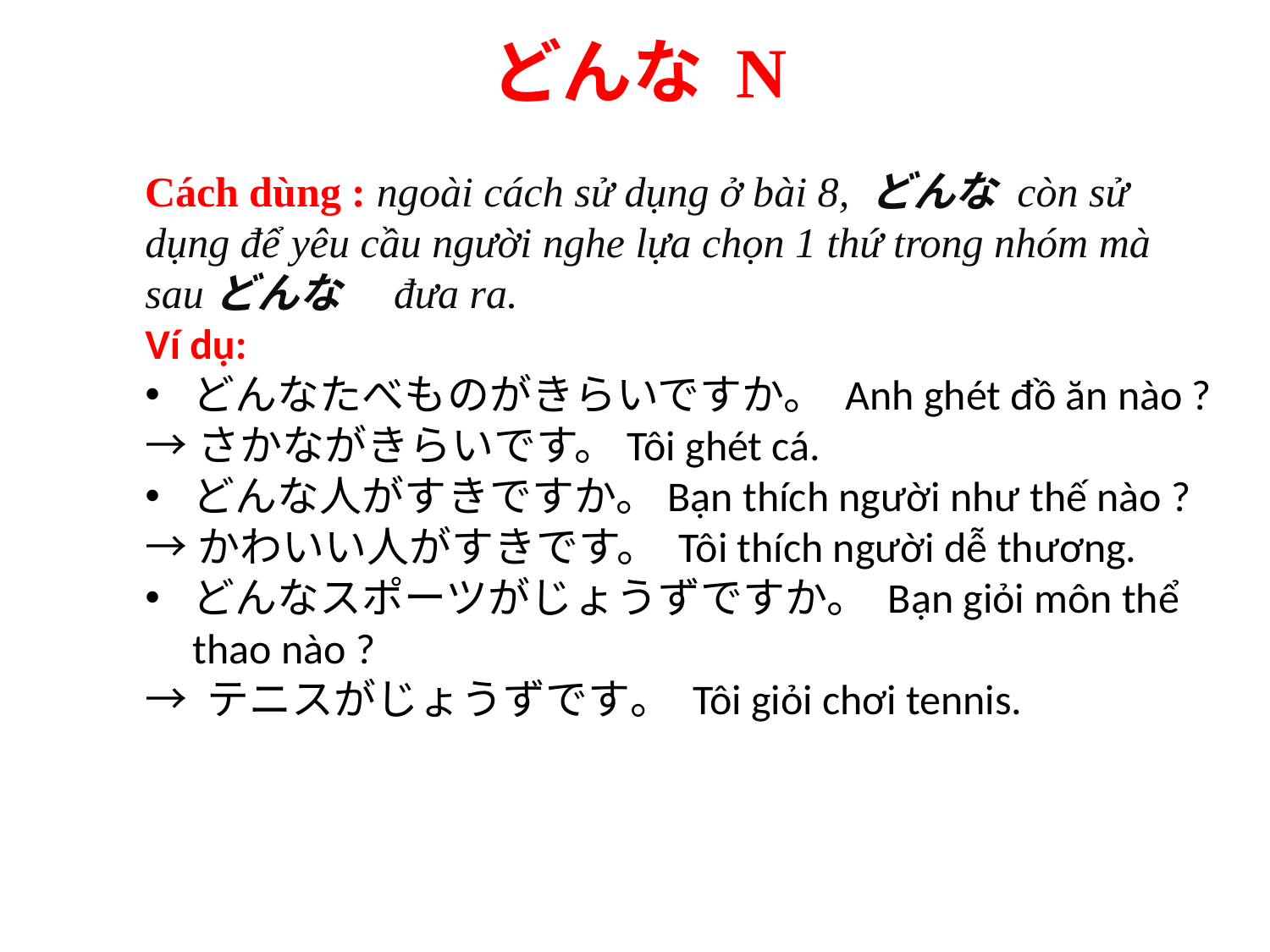

どんな N
Cách dùng : ngoài cách sử dụng ở bài 8, どんな còn sử dụng để yêu cầu người nghe lựa chọn 1 thứ trong nhóm mà sauどんな　đưa ra.
Ví dụ:
どんなたべものがきらいですか。 Anh ghét đồ ăn nào ?
→さかながきらいです。Tôi ghét cá.
どんな人がすきですか。Bạn thích người như thế nào ?
→かわいい人がすきです。 Tôi thích người dễ thương.
どんなスポーツがじょうずですか。 Bạn giỏi môn thể thao nào ?
→ テニスがじょうずです。 Tôi giỏi chơi tennis.